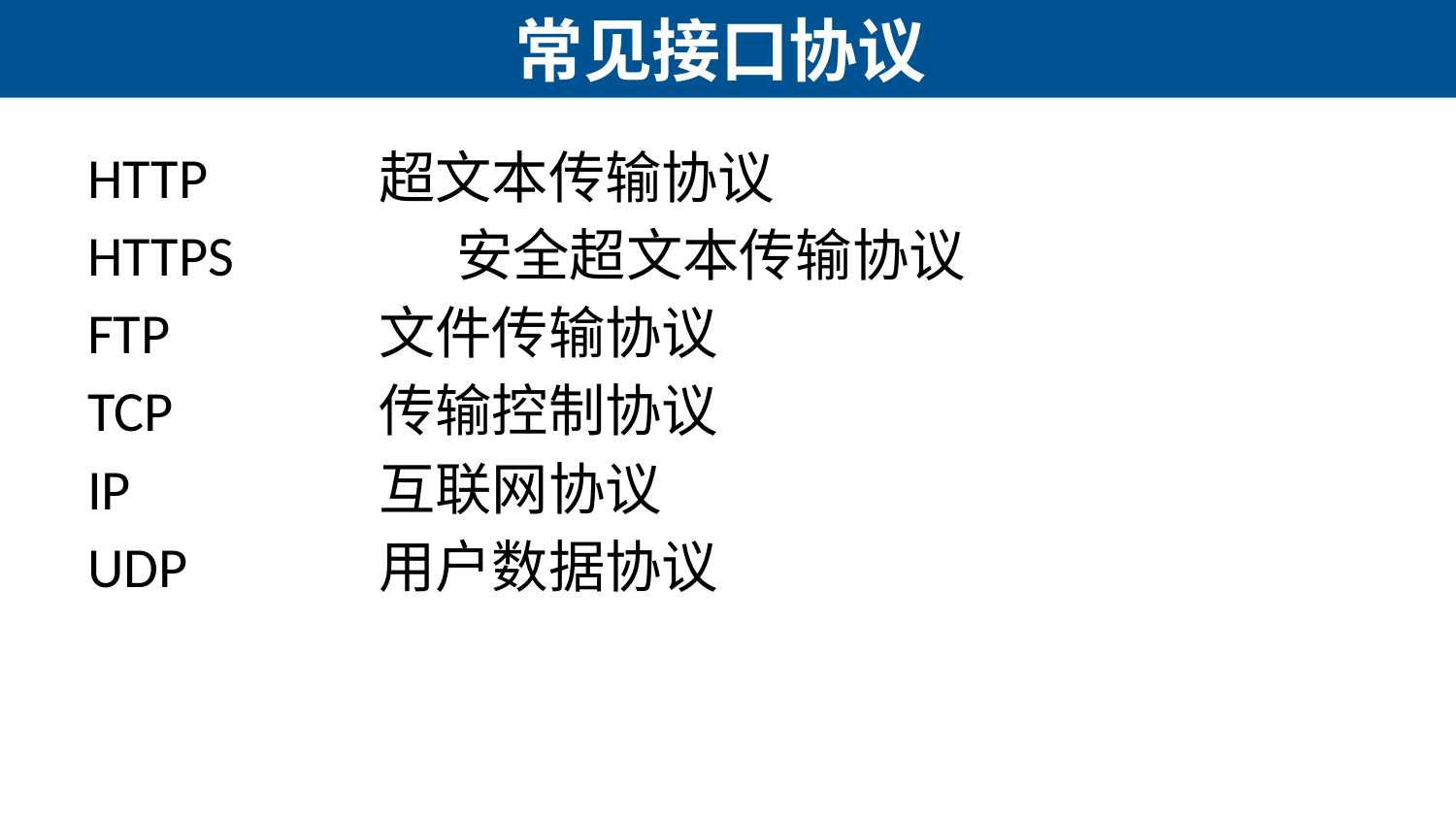

# 常见接口协议
HTTP		超文本传输协议
HTTPS	     安全超文本传输协议
FTP		文件传输协议
TCP		传输控制协议
IP		互联网协议
UDP		用户数据协议